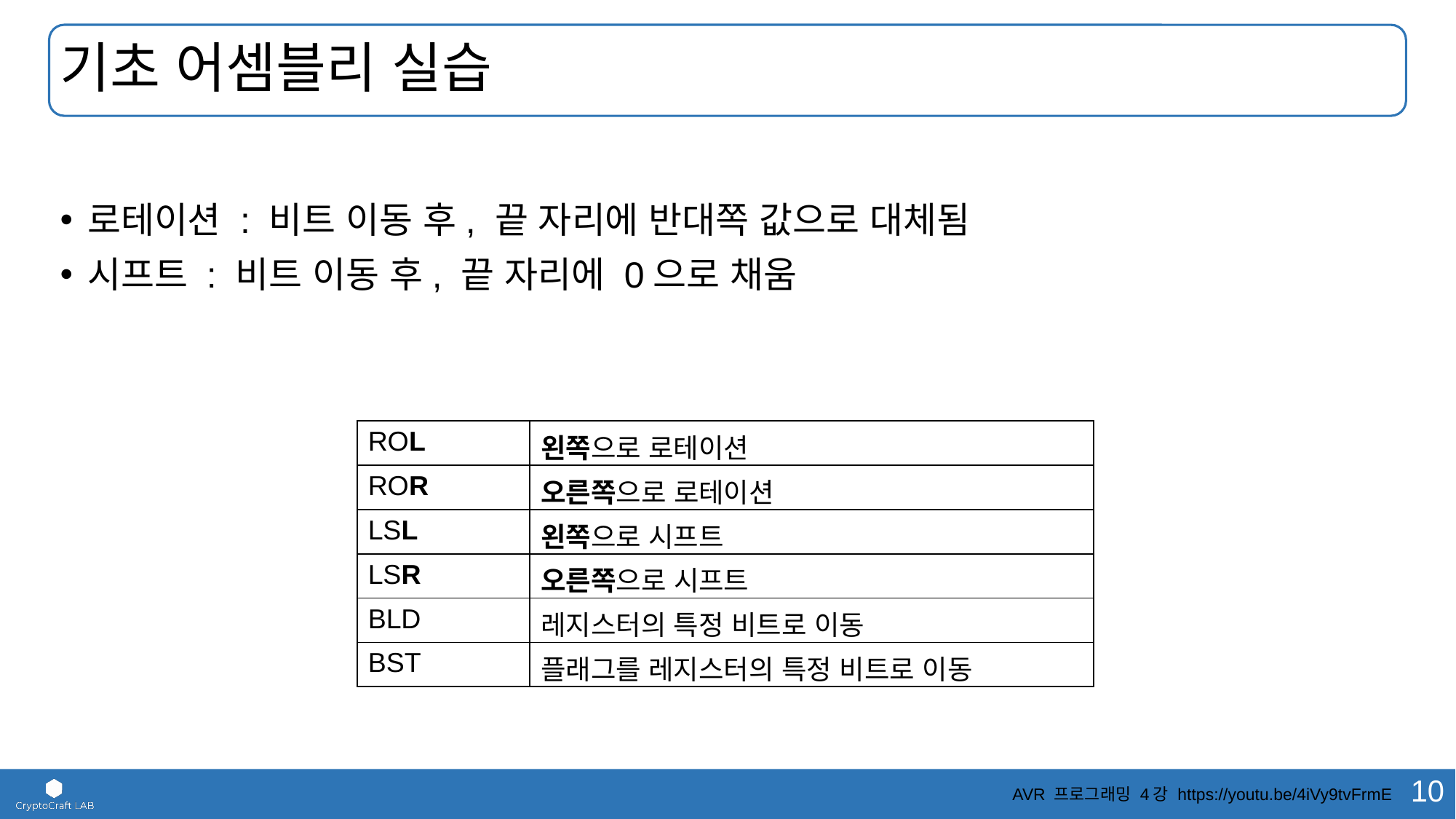

# 기초 어셈블리 실습

로테이션 : 비트 이동 후, 끝 자리에 반대쪽 값으로 대체됨
시프트 : 비트 이동 후, 끝 자리에 0으로 채움

| ROL | 왼쪽으로 로테이션 |
| --- | --- |
| ROR | 오른쪽으로 로테이션 |
| LSL | 왼쪽으로 시프트 |
| LSR | 오른쪽으로 시프트 |
| BLD | 레지스터의 특정 비트로 이동 |
| BST | 플래그를 레지스터의 특정 비트로 이동 |
AVR 프로그래밍 4강 https://youtu.be/4iVy9tvFrmE